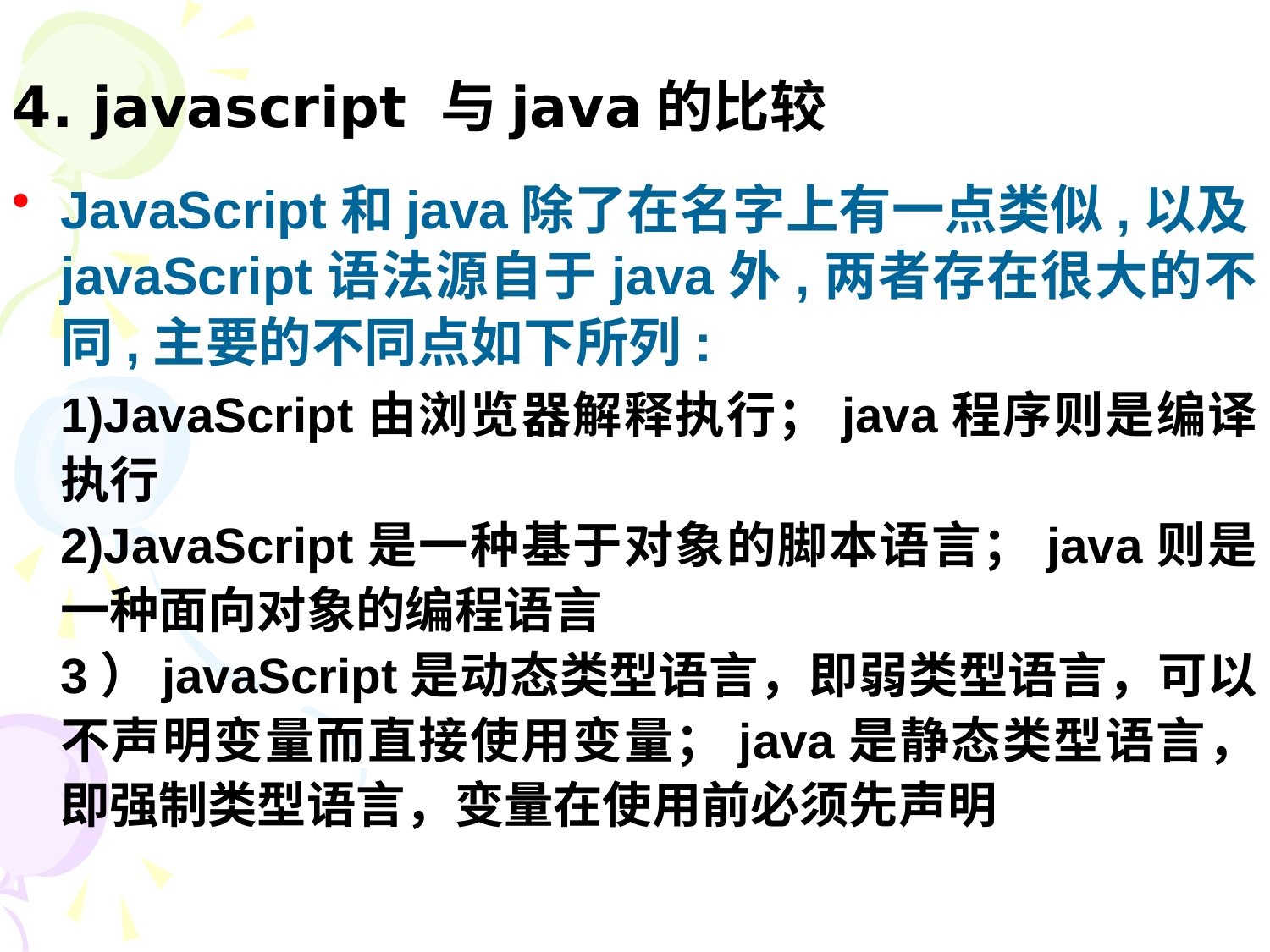

# 4. javascript 与java的比较
JavaScript和java除了在名字上有一点类似,以及javaScript语法源自于java外,两者存在很大的不同,主要的不同点如下所列:
	1)JavaScript由浏览器解释执行；java程序则是编译执行
	2)JavaScript是一种基于对象的脚本语言；java则是一种面向对象的编程语言
	3）javaScript是动态类型语言，即弱类型语言，可以不声明变量而直接使用变量；java是静态类型语言，即强制类型语言，变量在使用前必须先声明